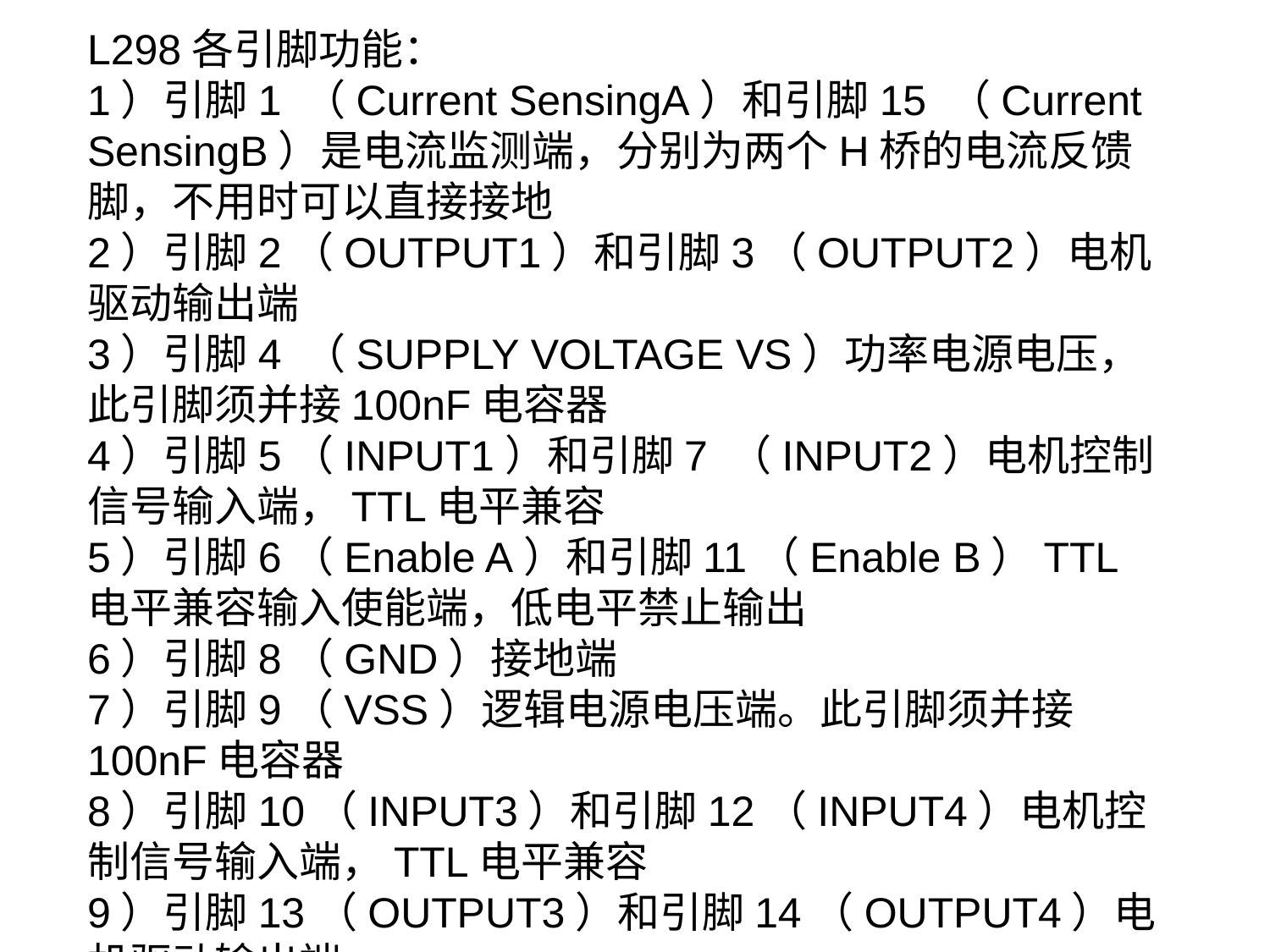

L298各引脚功能：
1）引脚1 （Current SensingA）和引脚15 （Current SensingB）是电流监测端，分别为两个H桥的电流反馈脚，不用时可以直接接地
2）引脚2（OUTPUT1）和引脚3（OUTPUT2）电机驱动输出端
3）引脚4 （SUPPLY VOLTAGE VS）功率电源电压，此引脚须并接100nF电容器
4）引脚5（INPUT1）和引脚7 （INPUT2）电机控制信号输入端，TTL电平兼容
5）引脚6（Enable A）和引脚11（Enable B）TTL电平兼容输入使能端，低电平禁止输出
6）引脚8（GND）接地端
7）引脚9（VSS）逻辑电源电压端。此引脚须并接100nF电容器
8）引脚10（INPUT3）和引脚12（INPUT4）电机控制信号输入端，TTL电平兼容
9）引脚13（OUTPUT3）和引脚14（OUTPUT4）电机驱动输出端